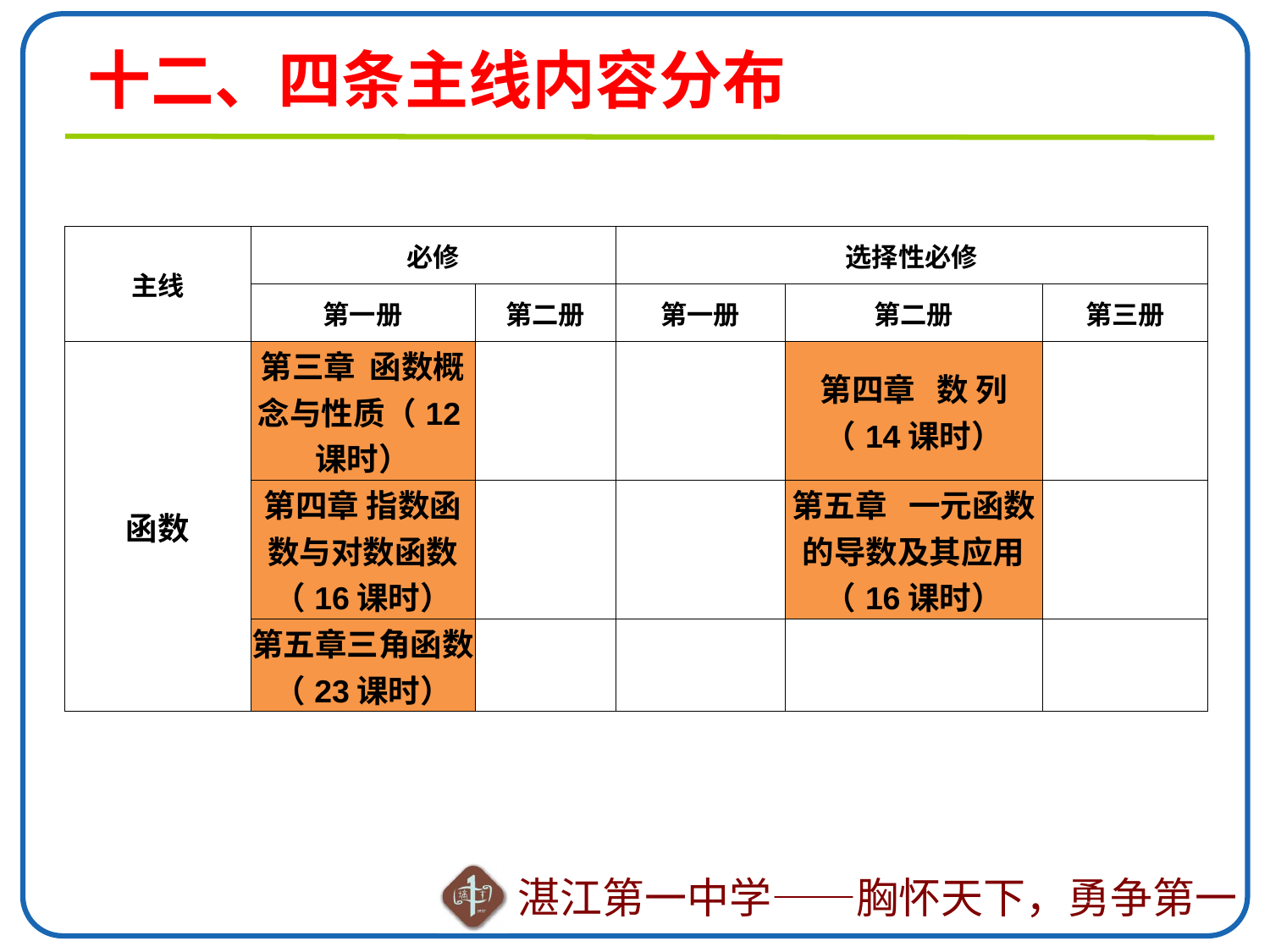

# 十二、四条主线内容分布
| 主线 | 必修 |  | 选择性必修 |  |  |
| --- | --- | --- | --- | --- | --- |
|  | 第一册 | 第二册 | 第一册 | 第二册 | 第三册 |
| 函数 | 第三章 函数概念与性质（12课时） |  |  | 第四章 数 列（14课时） |  |
|  | 第四章 指数函数与对数函数（16课时） |  |  | 第五章 一元函数的导数及其应用（16课时） |  |
|  | 第五章三角函数（23课时） |  |  |  |  |
48